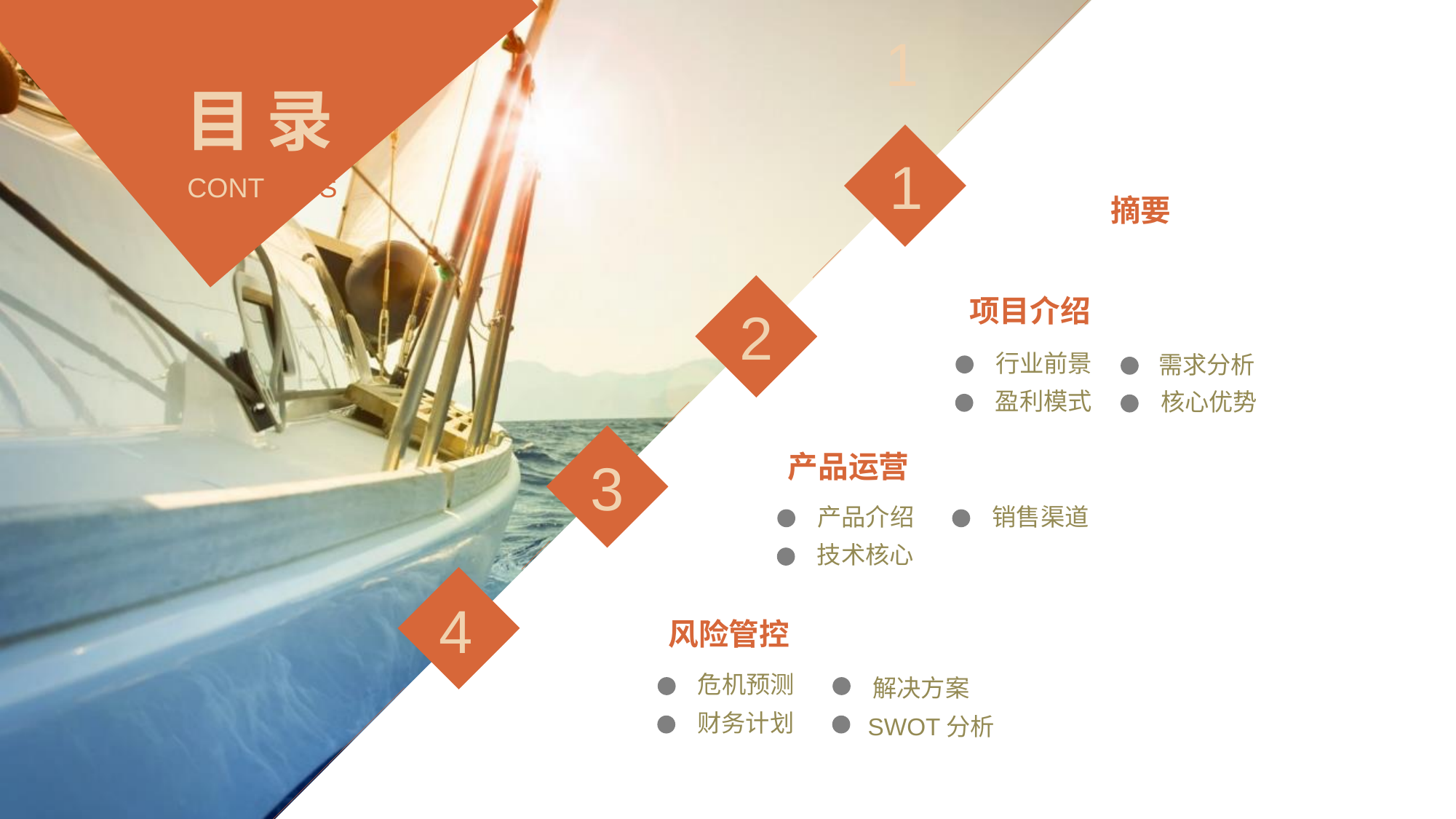

1
目 录

1
CONTENTS
摘要
项目介绍

2
行业前景
需求分析

盈利模式
核心优势

产品运营

3
产品介绍
销售渠道

技术核心

4
风险管控
危机预测
解决方案

财务计划
SWOT分析